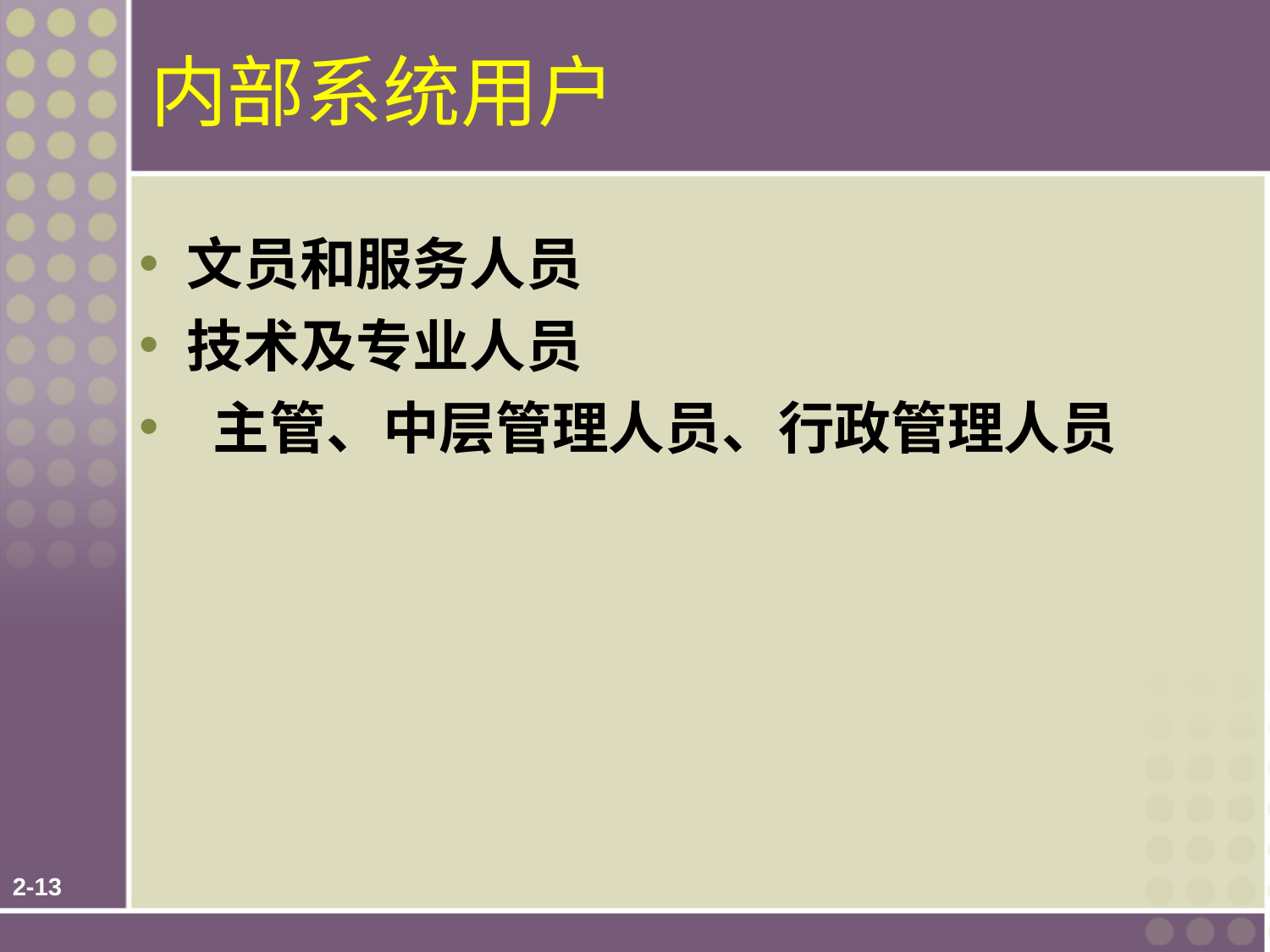

内部系统用户
文员和服务人员
技术及专业人员
 主管、中层管理人员、行政管理人员
2-13